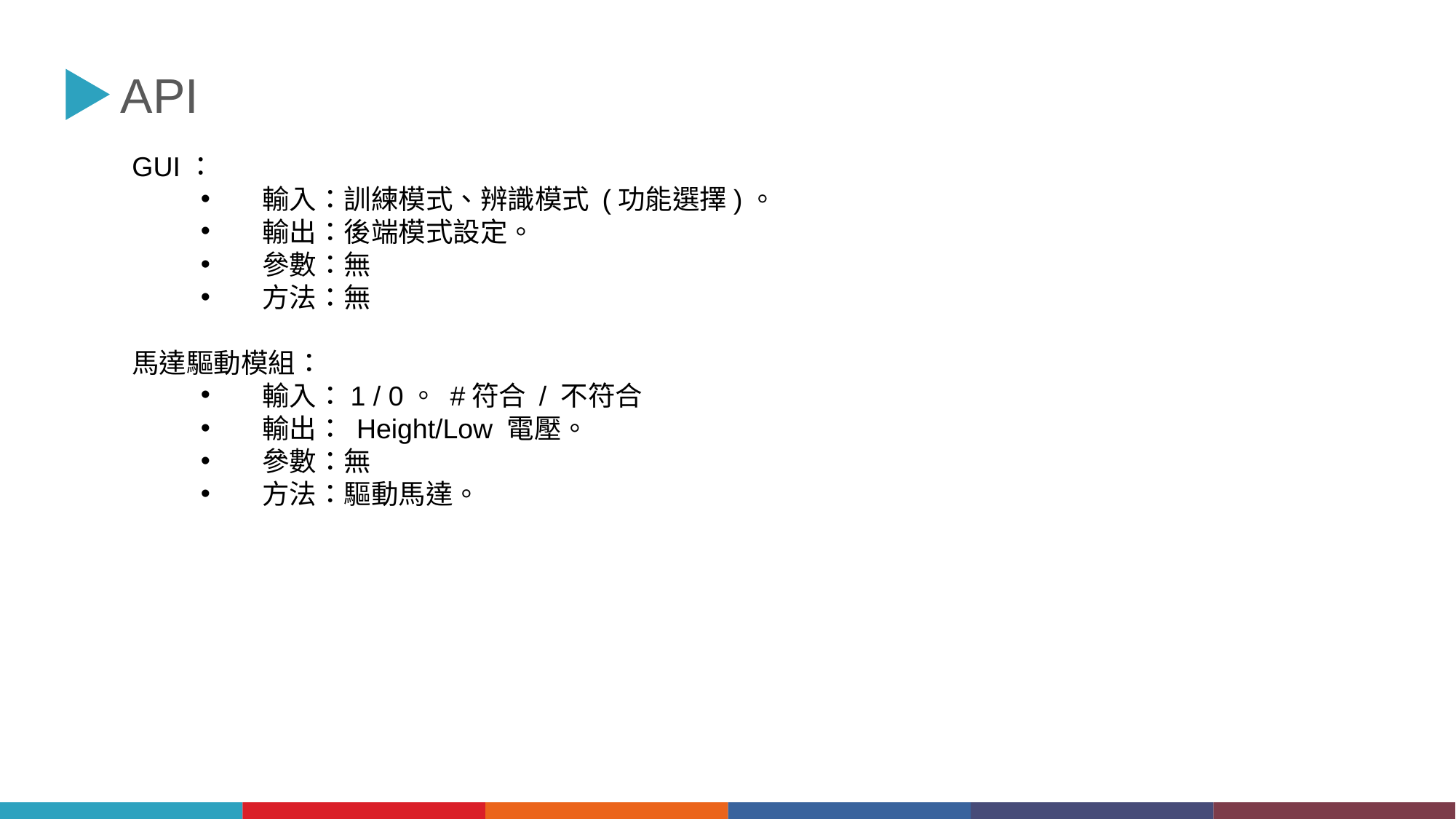

API

GUI：
輸入：訓練模式、辨識模式 (功能選擇)。
輸出：後端模式設定。
參數：無
方法：無

馬達驅動模組：
輸入：1 / 0。 #符合 / 不符合
輸出： Height/Low 電壓。
參數：無
方法：驅動馬達。